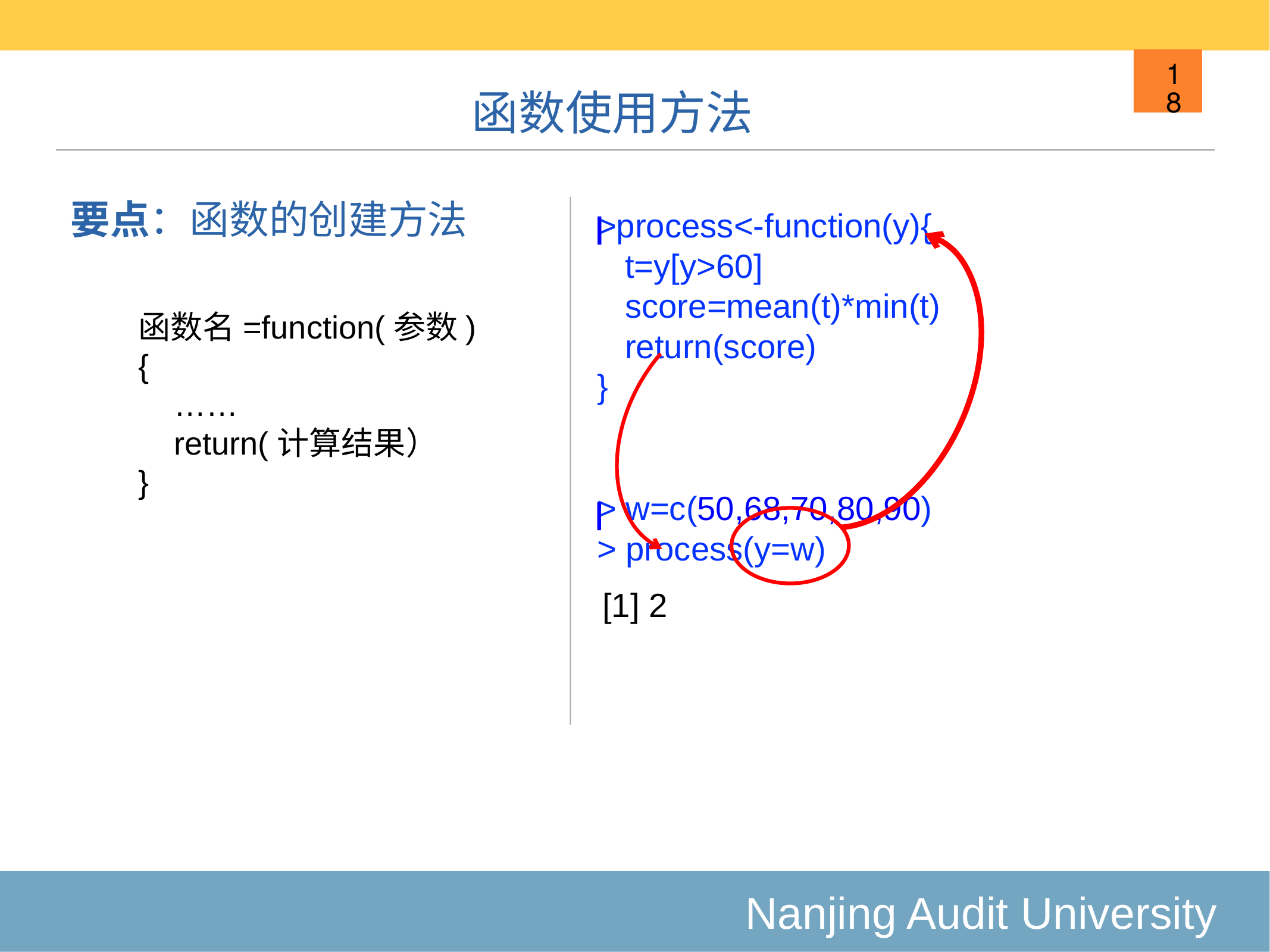

函数使用方法
18
要点：函数的创建方法
>process<-function(y){
   t=y[y>60]
   score=mean(t)*min(t)
   return(score)
}
|

函数名=function(参数)
{
    ……
    return(计算结果）
}

> w=c(50,68,70,80,90)
> process(y=w)
|

[1] 2